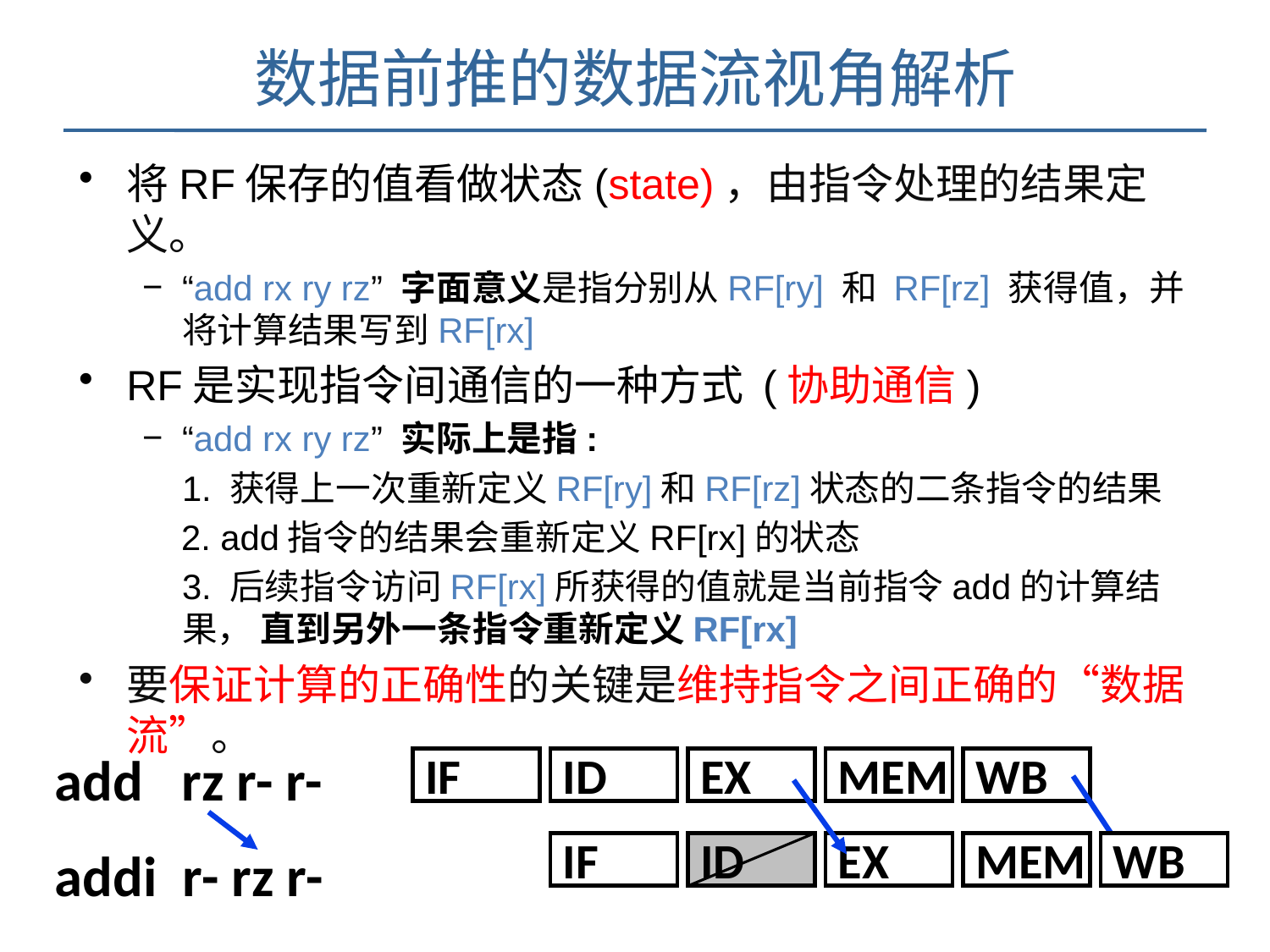

# 数据前推的数据流视角解析
将RF保存的值看做状态(state)，由指令处理的结果定义。
“add rx ry rz” 字面意义是指分别从RF[ry] 和 RF[rz] 获得值，并将计算结果写到RF[rx]
RF是实现指令间通信的一种方式 (协助通信)
“add rx ry rz” 实际上是指:
	1. 获得上一次重新定义RF[ry]和RF[rz]状态的二条指令的结果
    2. add指令的结果会重新定义RF[rx]的状态
	3. 后续指令访问RF[rx]所获得的值就是当前指令add的计算结果， 直到另外一条指令重新定义RF[rx]
要保证计算的正确性的关键是维持指令之间正确的“数据流”。
add	rz r- r-
IF
ID
EX
MEM
WB

IF

EX
MEM
WB

IF
ID

ID

ID

ID
addi  r- rz r-